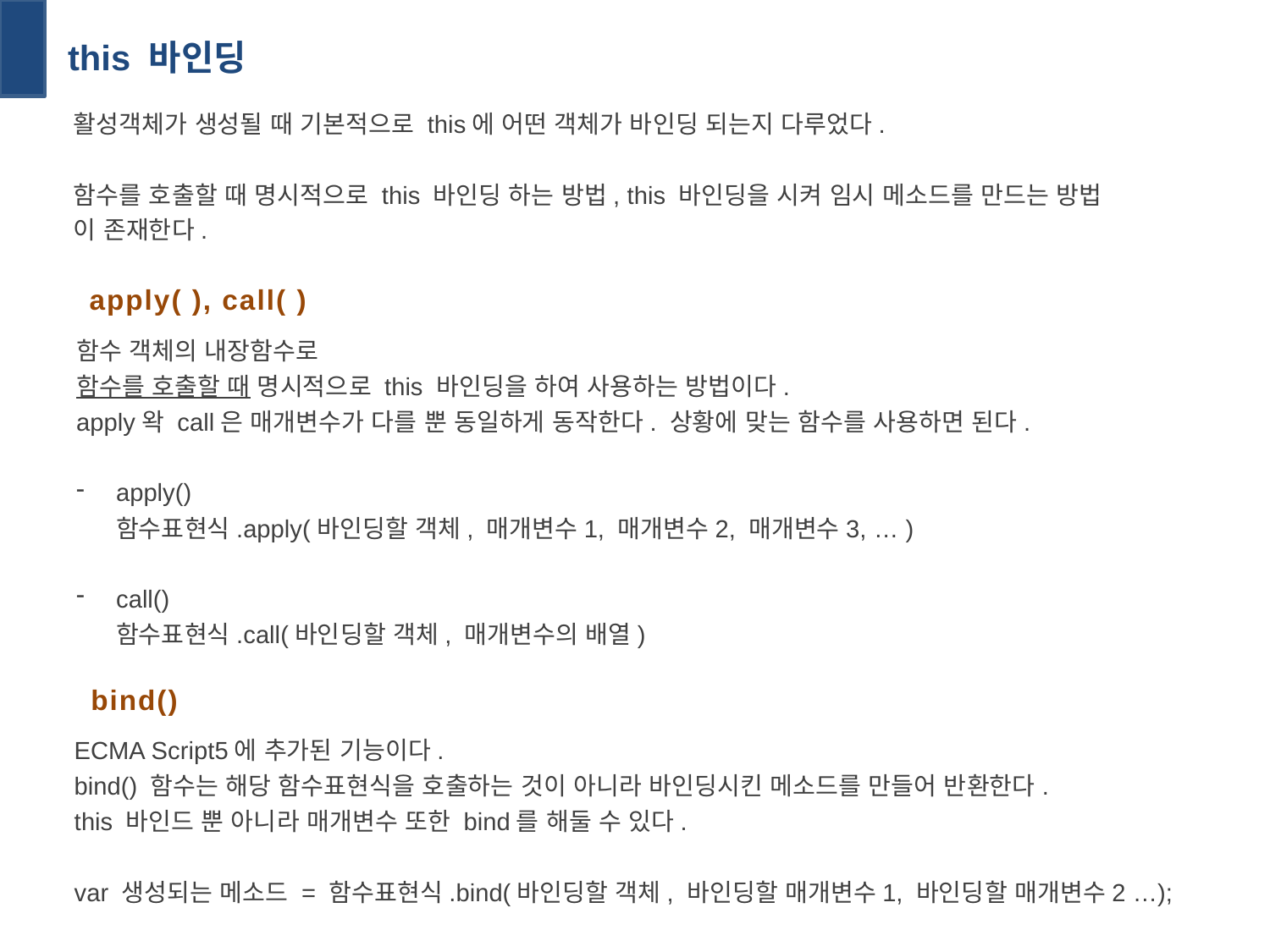

ㅊ
# this 바인딩
활성객체가 생성될 때 기본적으로 this에 어떤 객체가 바인딩 되는지 다루었다.

함수를 호출할 때 명시적으로 this 바인딩 하는 방법, this 바인딩을 시켜 임시 메소드를 만드는 방법
이 존재한다.
apply( ), call( )
함수 객체의 내장함수로
함수를 호출할 때 명시적으로 this 바인딩을 하여 사용하는 방법이다.
apply왁 call은 매개변수가 다를 뿐 동일하게 동작한다. 상황에 맞는 함수를 사용하면 된다.

apply()
함수표현식.apply(바인딩할 객체, 매개변수1, 매개변수2, 매개변수3, … )

call()
함수표현식.call(바인딩할 객체, 매개변수의 배열)
bind()
ECMA Script5에 추가된 기능이다.
bind() 함수는 해당 함수표현식을 호출하는 것이 아니라 바인딩시킨 메소드를 만들어 반환한다.
this 바인드 뿐 아니라 매개변수 또한 bind를 해둘 수 있다.

var 생성되는 메소드 = 함수표현식.bind(바인딩할 객체, 바인딩할 매개변수1, 바인딩할 매개변수2 …);